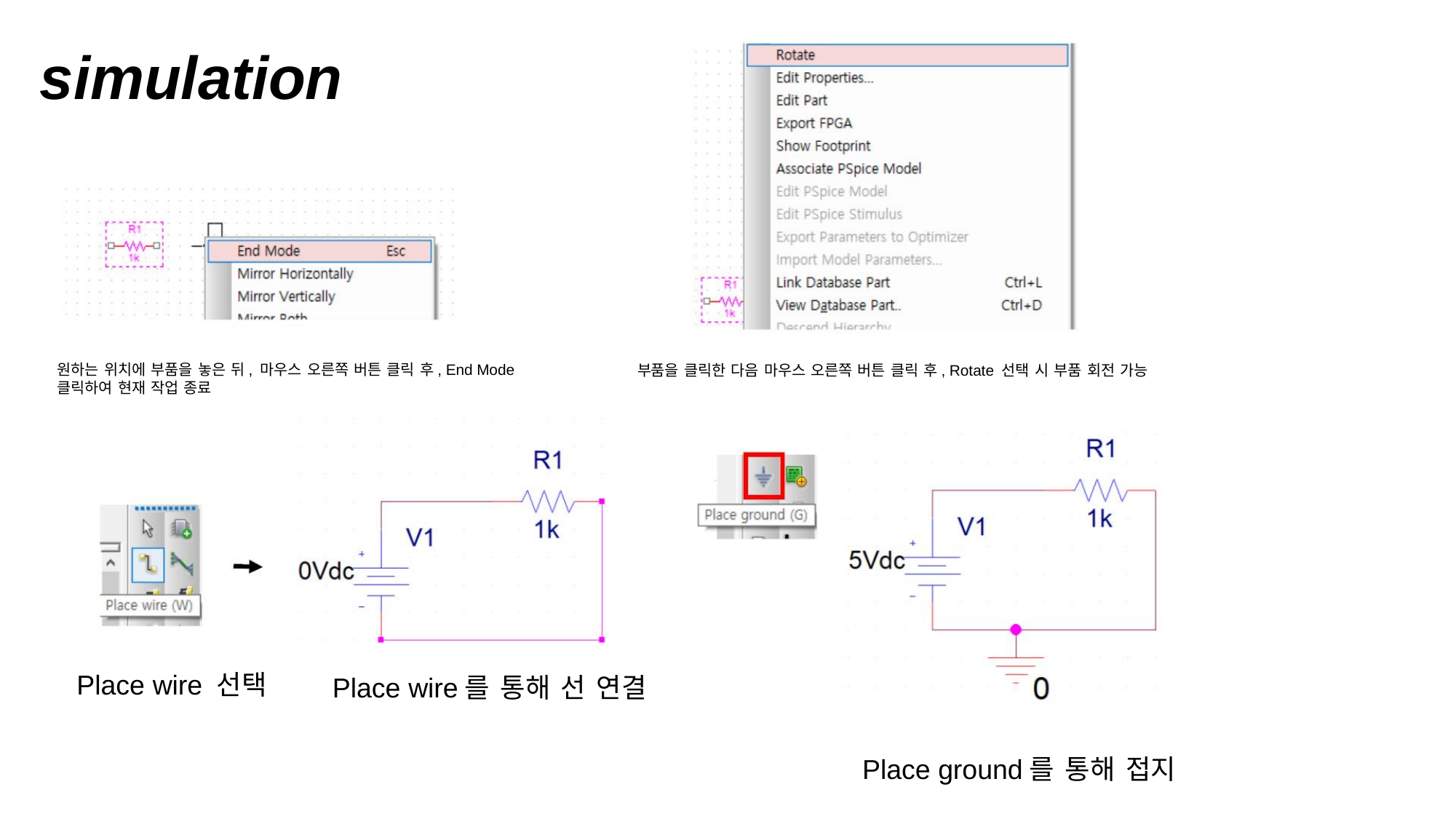

simulation
원하는 위치에 부품을 놓은 뒤, 마우스 오른쪽 버튼 클릭 후, End Mode
클릭하여 현재 작업 종료
부품을 클릭한 다음 마우스 오른쪽 버튼 클릭 후, Rotate 선택 시 부품 회전 가능
Place wire 선택
Place wire를 통해 선 연결
Place ground를 통해 접지